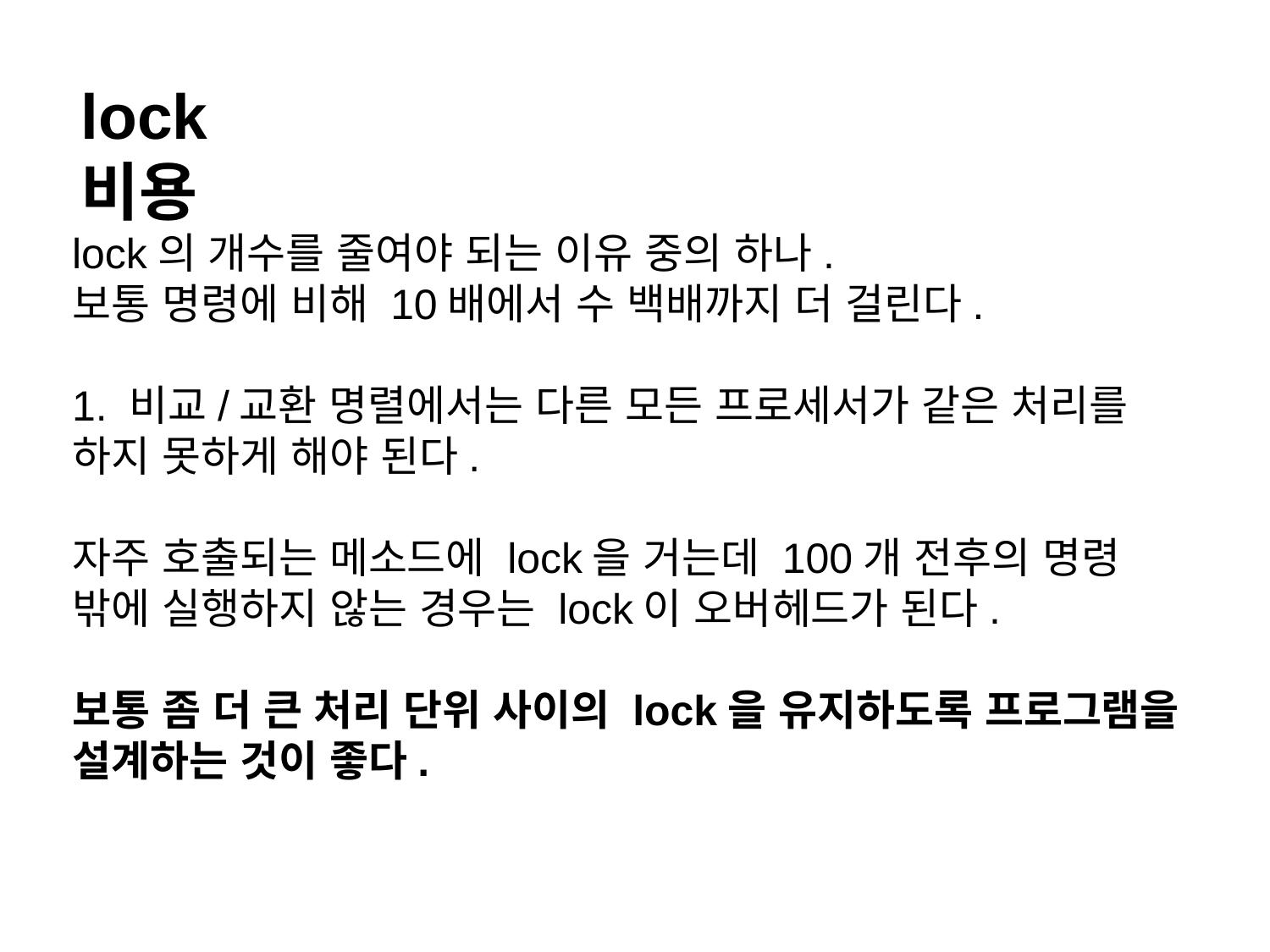

lock 비용
lock의 개수를 줄여야 되는 이유 중의 하나.
보통 명령에 비해 10배에서 수 백배까지 더 걸린다.

1. 비교/교환 명렬에서는 다른 모든 프로세서가 같은 처리를 하지 못하게 해야 된다.

자주 호출되는 메소드에 lock을 거는데 100개 전후의 명령 밖에 실행하지 않는 경우는 lock이 오버헤드가 된다.

보통 좀 더 큰 처리 단위 사이의 lock을 유지하도록 프로그램을 설계하는 것이 좋다.